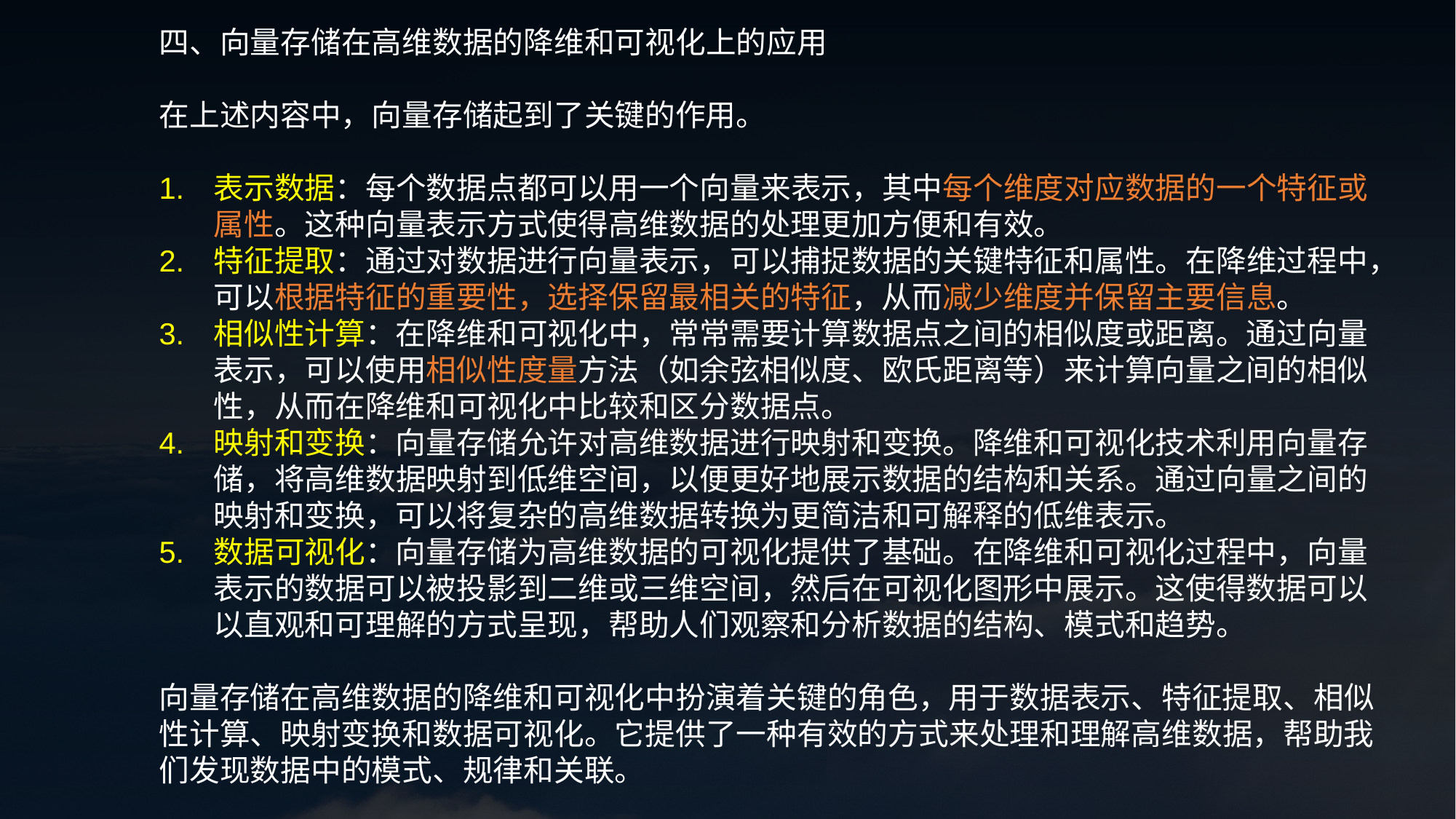

四、向量存储在高维数据的降维和可视化上的应用

在上述内容中，向量存储起到了关键的作用。

表示数据：每个数据点都可以用一个向量来表示，其中每个维度对应数据的一个特征或属性。这种向量表示方式使得高维数据的处理更加方便和有效。
特征提取：通过对数据进行向量表示，可以捕捉数据的关键特征和属性。在降维过程中，可以根据特征的重要性，选择保留最相关的特征，从而减少维度并保留主要信息。
相似性计算：在降维和可视化中，常常需要计算数据点之间的相似度或距离。通过向量表示，可以使用相似性度量方法（如余弦相似度、欧氏距离等）来计算向量之间的相似性，从而在降维和可视化中比较和区分数据点。
映射和变换：向量存储允许对高维数据进行映射和变换。降维和可视化技术利用向量存储，将高维数据映射到低维空间，以便更好地展示数据的结构和关系。通过向量之间的映射和变换，可以将复杂的高维数据转换为更简洁和可解释的低维表示。
数据可视化：向量存储为高维数据的可视化提供了基础。在降维和可视化过程中，向量表示的数据可以被投影到二维或三维空间，然后在可视化图形中展示。这使得数据可以以直观和可理解的方式呈现，帮助人们观察和分析数据的结构、模式和趋势。

向量存储在高维数据的降维和可视化中扮演着关键的角色，用于数据表示、特征提取、相似性计算、映射变换和数据可视化。它提供了一种有效的方式来处理和理解高维数据，帮助我们发现数据中的模式、规律和关联。